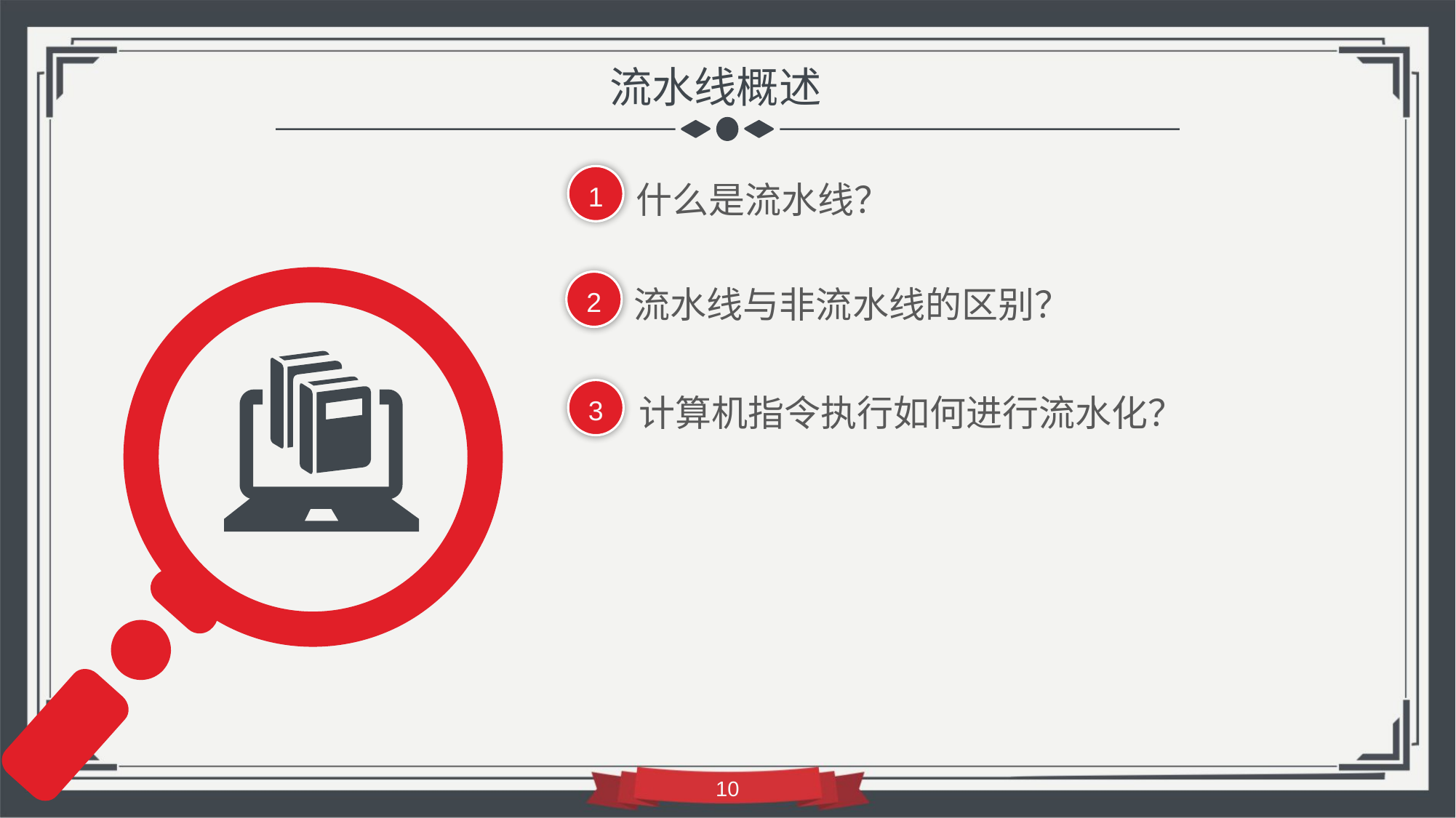

流水线概述

1
什么是流水线？

2
流水线与非流水线的区别？

3
计算机指令执行如何进行流水化？